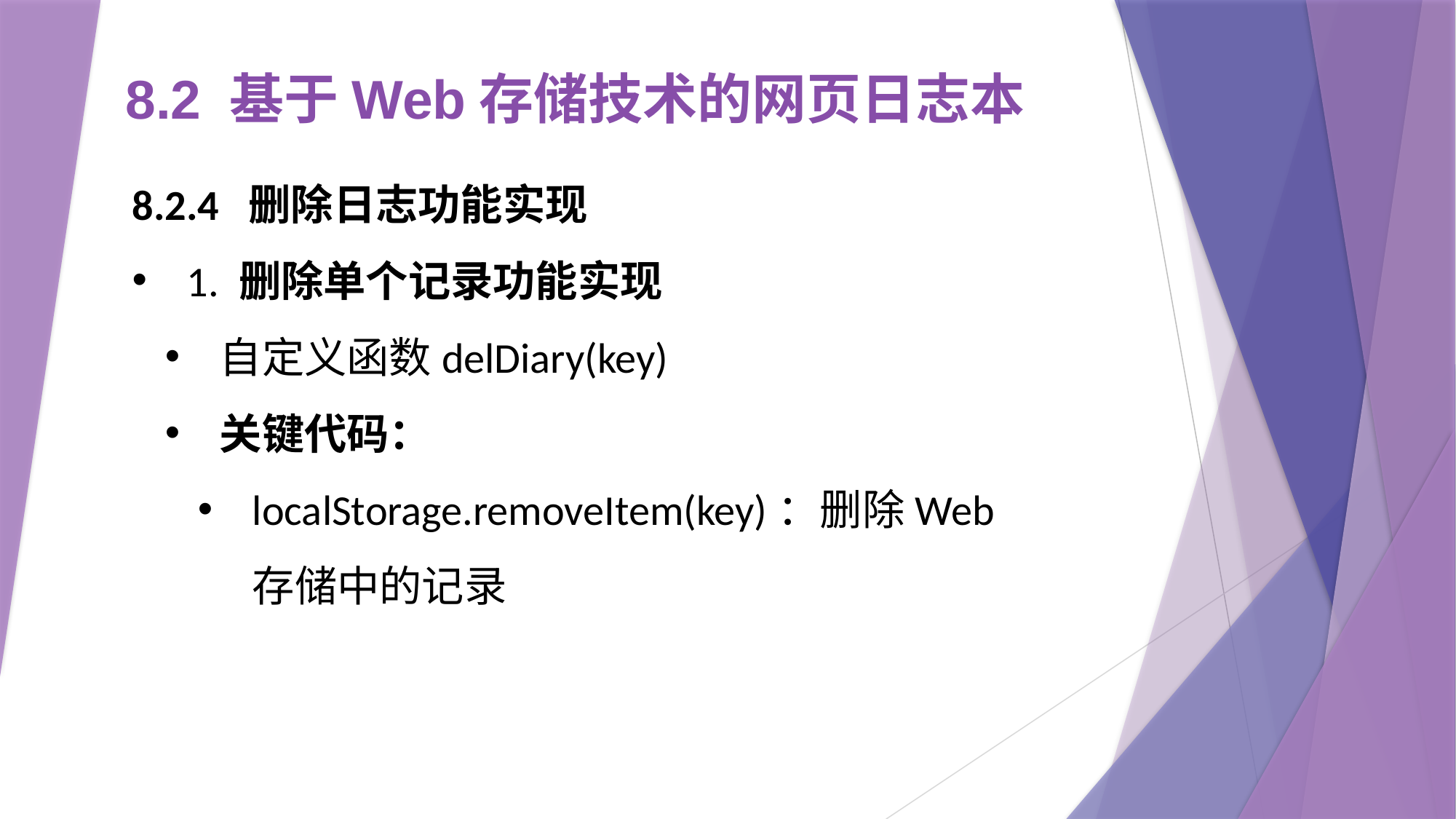

# 8.2 基于Web存储技术的网页日志本
8.2.4  删除日志功能实现
1. 删除单个记录功能实现
自定义函数delDiary(key)
关键代码：
localStorage.removeItem(key)：删除Web存储中的记录